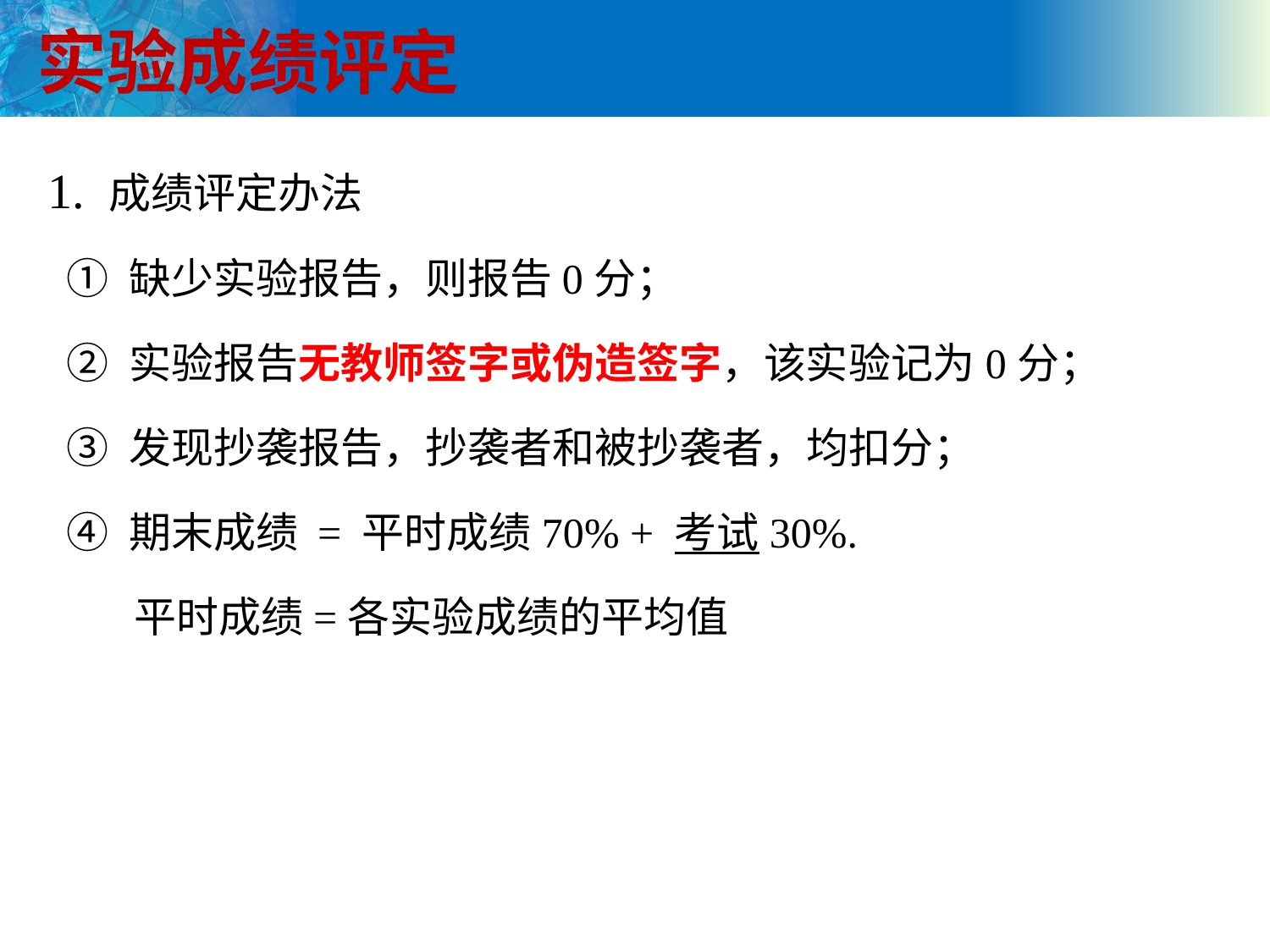

# 实验成绩评定
1. 成绩评定办法
  ① 缺少实验报告，则报告0分；
  ② 实验报告无教师签字或伪造签字，该实验记为0分；
  ③ 发现抄袭报告，抄袭者和被抄袭者，均扣分；
  ④ 期末成绩 = 平时成绩70% + 考试30%.
        平时成绩=各实验成绩的平均值

16